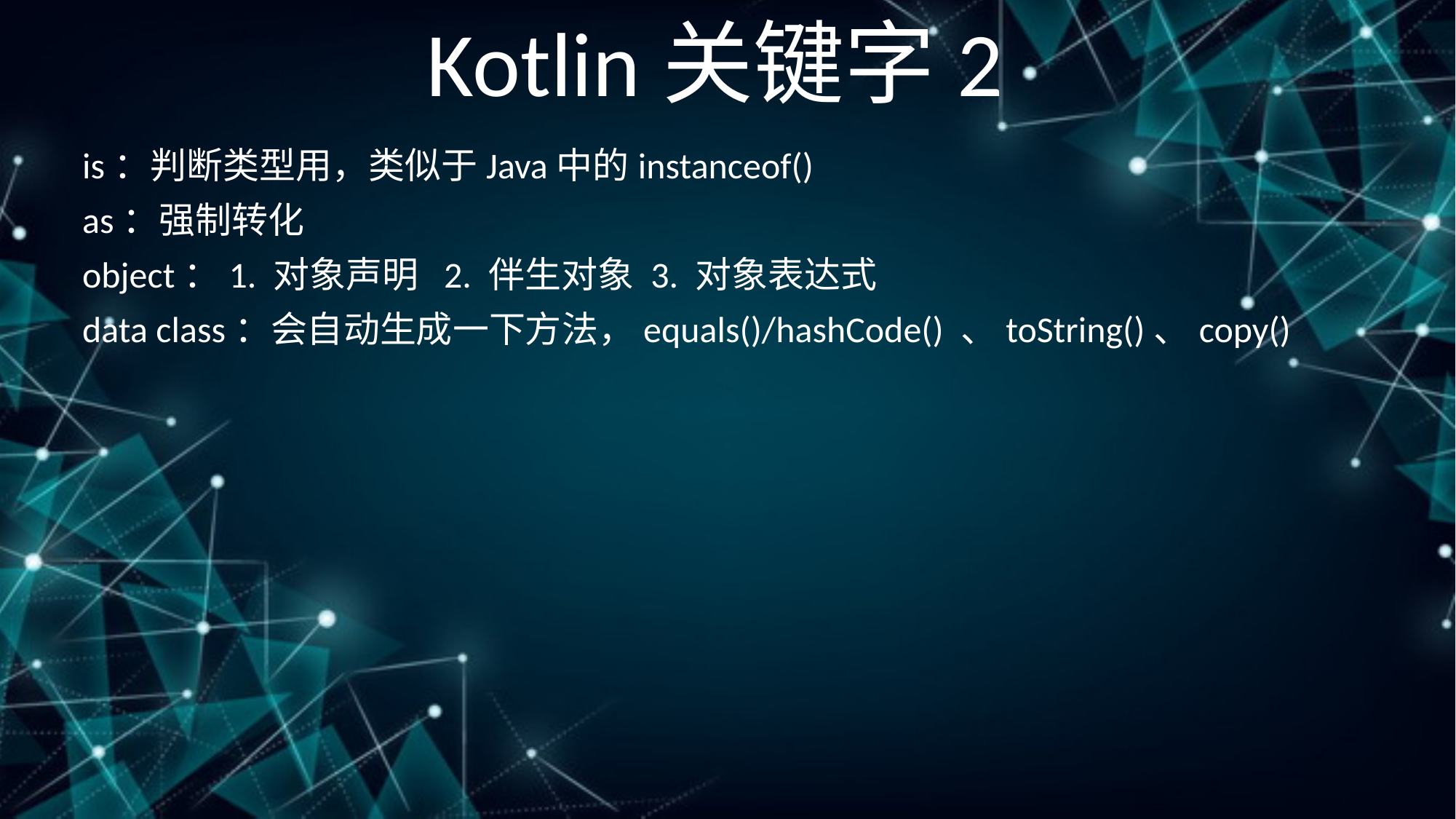

# Kotlin关键字2
is：判断类型用，类似于Java中的instanceof()
as：强制转化
object：1. 对象声明  2. 伴生对象 3. 对象表达式
data class：会自动生成一下方法，equals()/hashCode() 、toString()、copy()